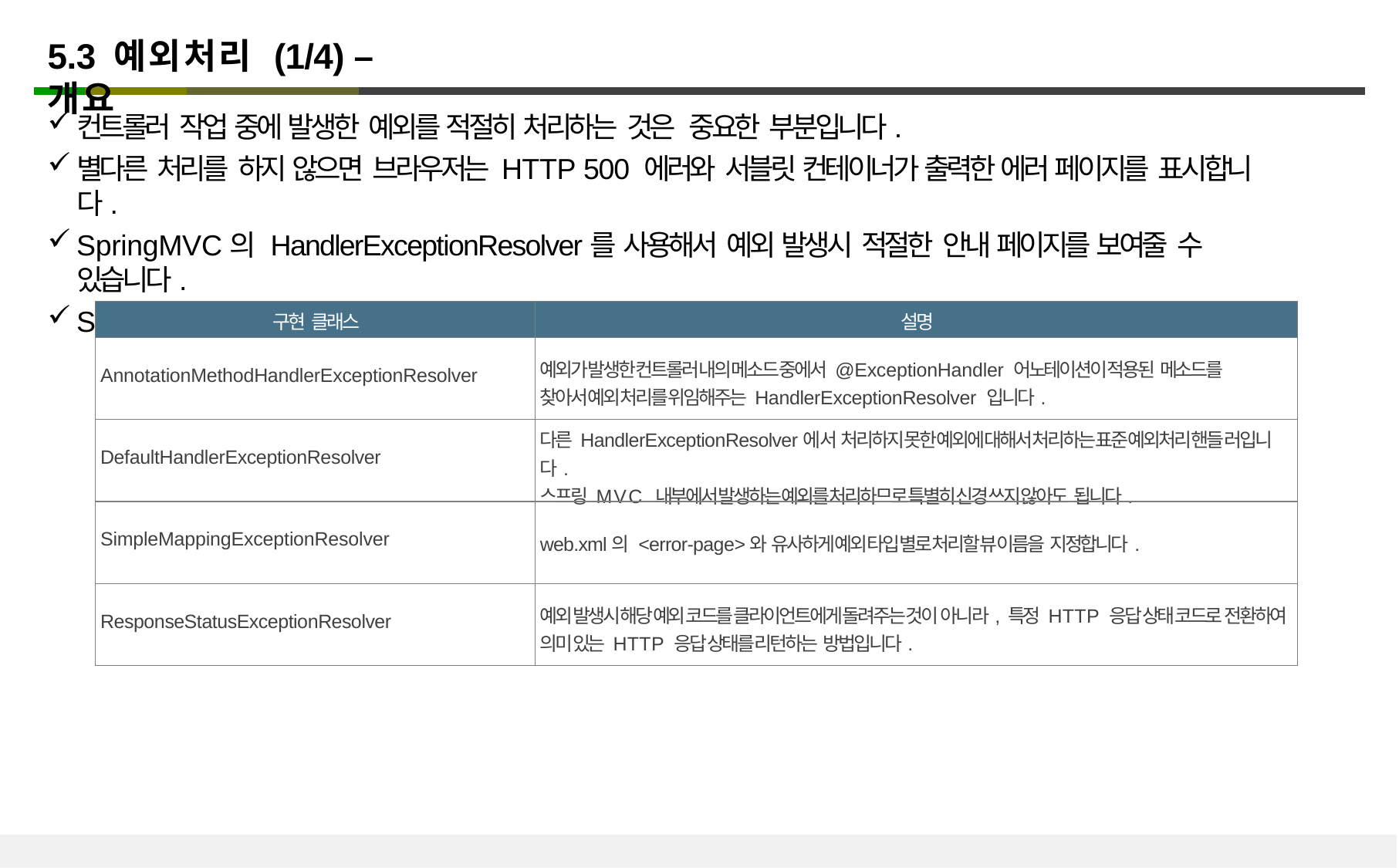

# 5.3 예외처리 (1/4) – 개요
컨트롤러 작업 중에 발생한  예외를 적절히  처리하는  것은  중요한 부분입니다.
별다른 처리를  하지 않으면  브라우저는 HTTP 500 에러와  서블릿 컨테이너가 출력한 에러 페이지를 표시합니다.
SpringMVC의 HandlerExceptionResolver를 사용해서  예외 발생시 적절한  안내 페이지를  보여줄  수 있습니다.
SpringMVC는 4개의 HandlerExceptionResolver 구현체를 제공합니다.
| 구현 클래스 | 설명 |
| --- | --- |
| AnnotationMethodHandlerExceptionResolver | 예외가 발생한 컨트롤러 내의 메소드 중에서 @ExceptionHandler 어노테이션이 적용된 메소드를 찾아서 예외 처리를 위임해주는 HandlerExceptionResolver 입니다. |
| DefaultHandlerExceptionResolver | 다른 HandlerExceptionResolver에서 처리하지 못한 예외에 대해서 처리하는 표준 예외처리 핸들러입니다. 스프링 MVC 내부에서 발생하는 예외를 처리하므로 특별히 신경 쓰지 않아도 됩니다. |
| SimpleMappingExceptionResolver | web.xml의 <error-page>와 유사하게 예외 타입 별로 처리할 뷰 이름을 지정합니다. |
| ResponseStatusExceptionResolver | 예외 발생시 해당 예외 코드를 클라이언트에게 돌려주는 것이 아니라, 특정 HTTP 응답 상태 코드로 전환하여 의미 있는 HTTP 응답 상태를 리턴하는 방법입니다. |